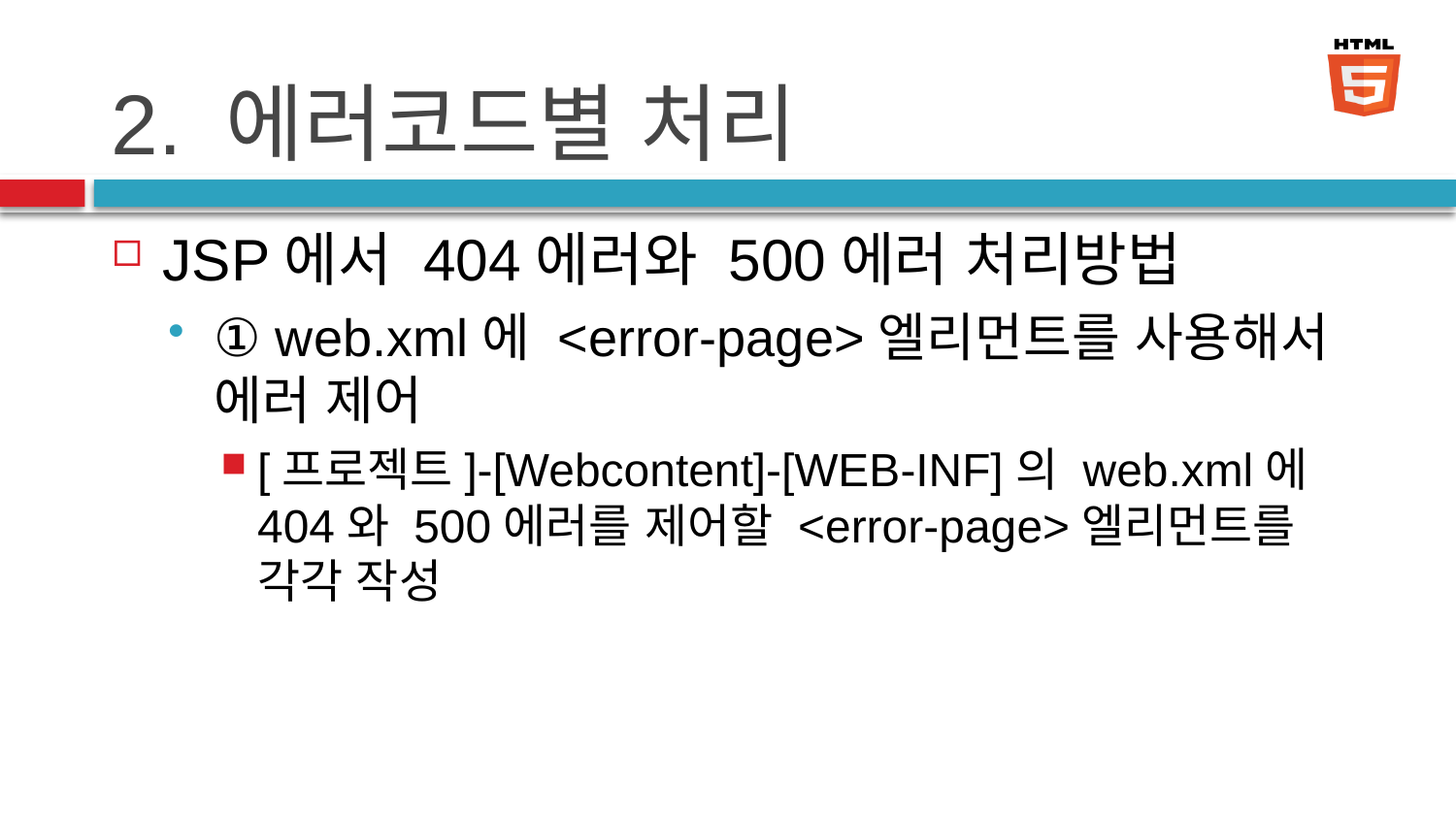

# 2. 에러코드별 처리
JSP에서 404에러와 500에러 처리방법
① web.xml에 <error-page>엘리먼트를 사용해서 에러 제어
[프로젝트]-[Webcontent]-[WEB-INF]의 web.xml에 404와 500에러를 제어할 <error-page>엘리먼트를 각각 작성